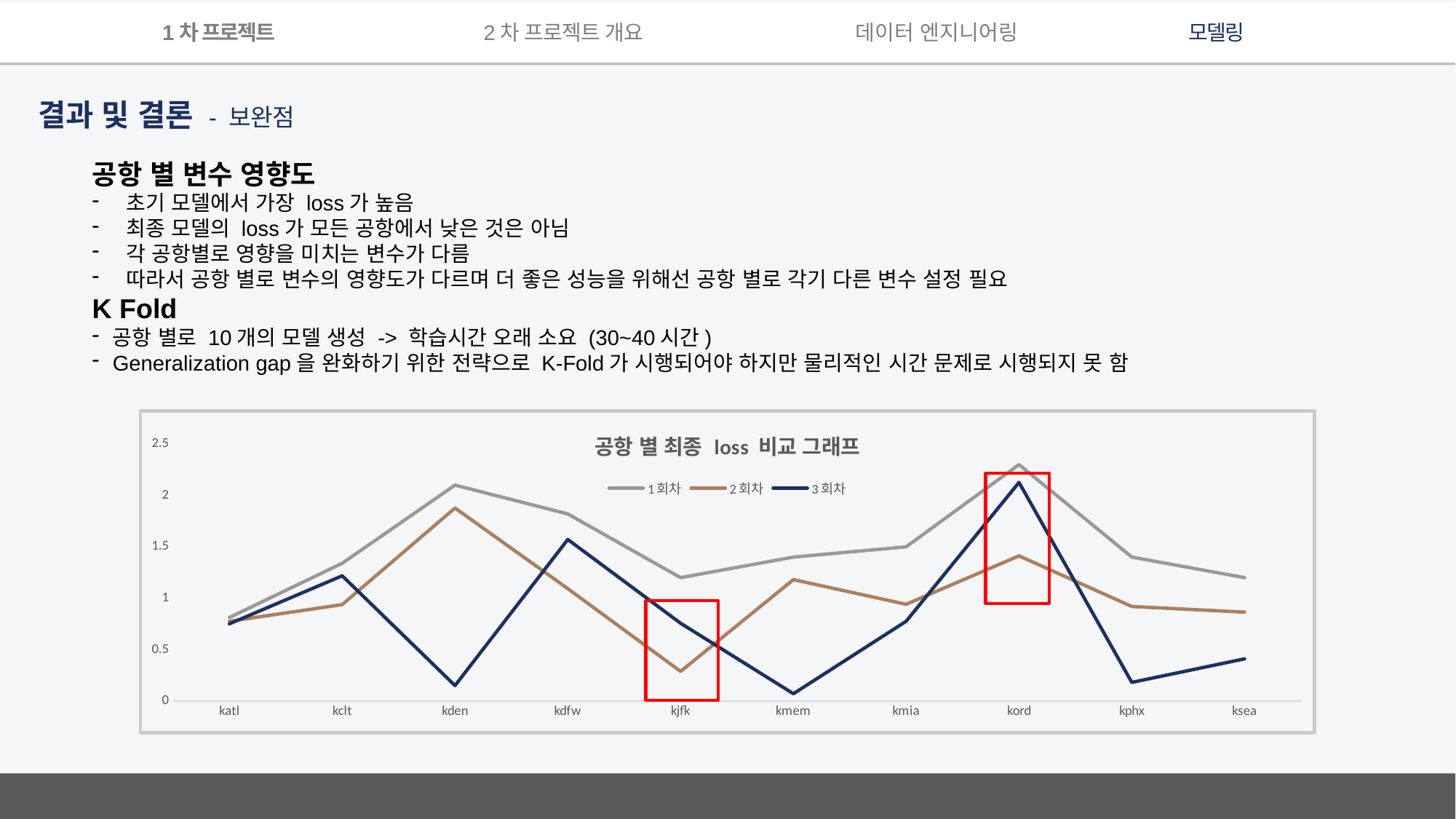

1차 프로젝트
2차 프로젝트 개요
데이터 엔지니어링
모델링
결과 및 결론 - 보완점
공항 별 변수 영향도
초기 모델에서 가장 loss가 높음
최종 모델의 loss가 모든 공항에서 낮은 것은 아님
각 공항별로 영향을 미치는 변수가 다름
따라서 공항 별로 변수의 영향도가 다르며 더 좋은 성능을 위해선 공항 별로 각기 다른 변수 설정 필요
K Fold
공항 별로 10개의 모델 생성 -> 학습시간 오래 소요 (30~40시간)
Generalization gap을 완화하기 위한 전략으로 K-Fold가 시행되어야 하지만 물리적인 시간 문제로 시행되지 못 함

### Chart: 공항 별 최종 loss 비교 그래프

| Category | 1회차 | 2회차 | 3회차 |
|---|---|---|---|
| katl | 0.8126 | 0.7757 | 0.751150250434875 |
| kclt | 1.34 | 0.9378 | 1.21839356422424 |
| kden | 2.1 | 1.877 | 0.149802103638649 |
| kdfw | 1.82 | 1.093 | 1.57140815258026 |
| kjfk | 1.2 | 0.2883 | 0.756629824638366 |
| kmem | 1.4 | 1.181 | 0.0707738175988197 |
| kmia | 1.5 | 0.9405 | 0.775758326053619 |
| kord | 2.3 | 1.412 | 2.12665438652038 |
| kphx | 1.4 | 0.9197 | 0.181603953242301 |
| ksea | 1.2 | 0.8648 | 0.41017547249794 |